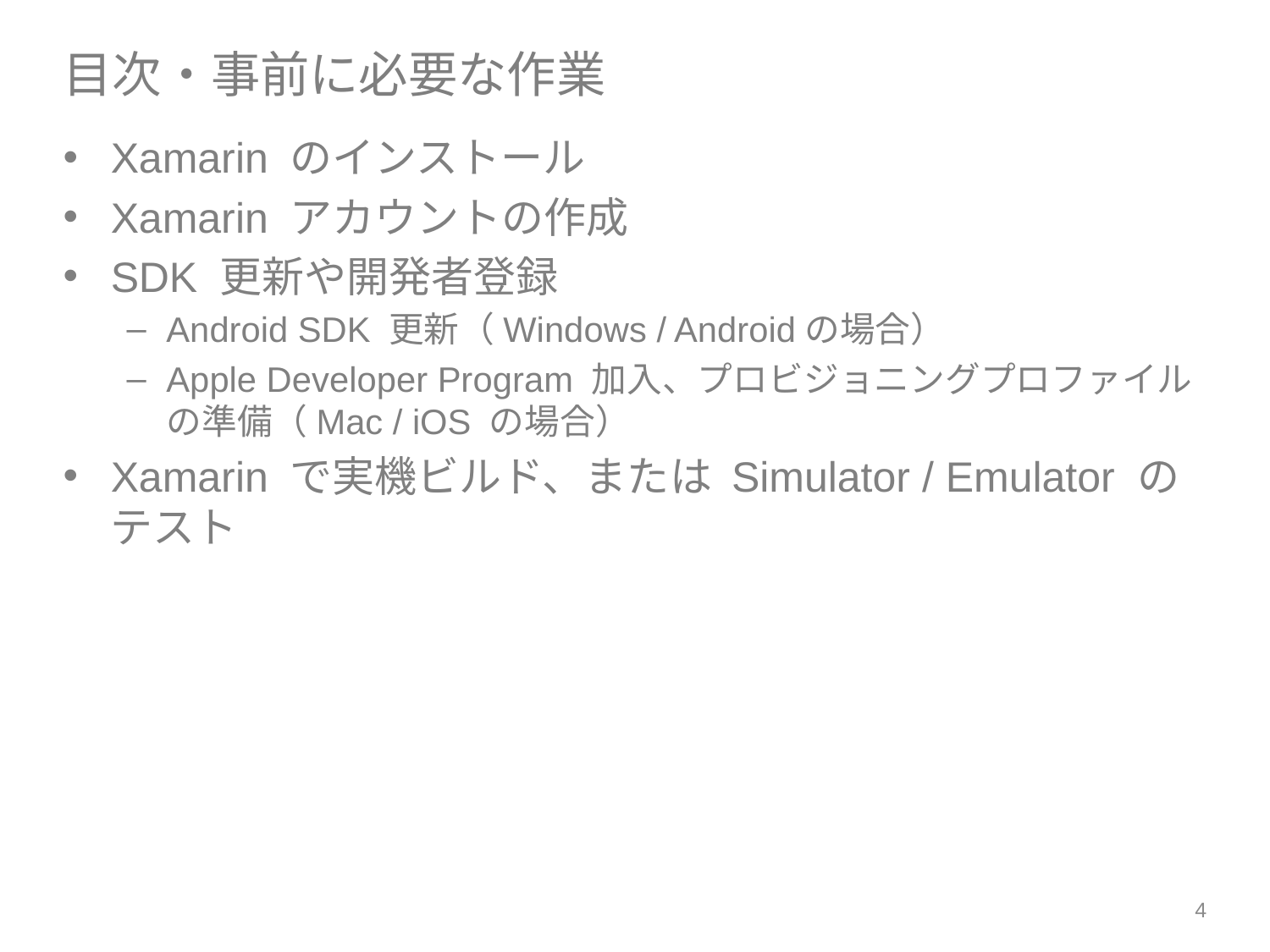

# 目次・事前に必要な作業
Xamarin のインストール
Xamarin アカウントの作成
SDK 更新や開発者登録
Android SDK 更新（Windows / Androidの場合）
Apple Developer Program 加入、プロビジョニングプロファイルの準備（Mac / iOS の場合）
Xamarin で実機ビルド、または Simulator / Emulator のテスト
4